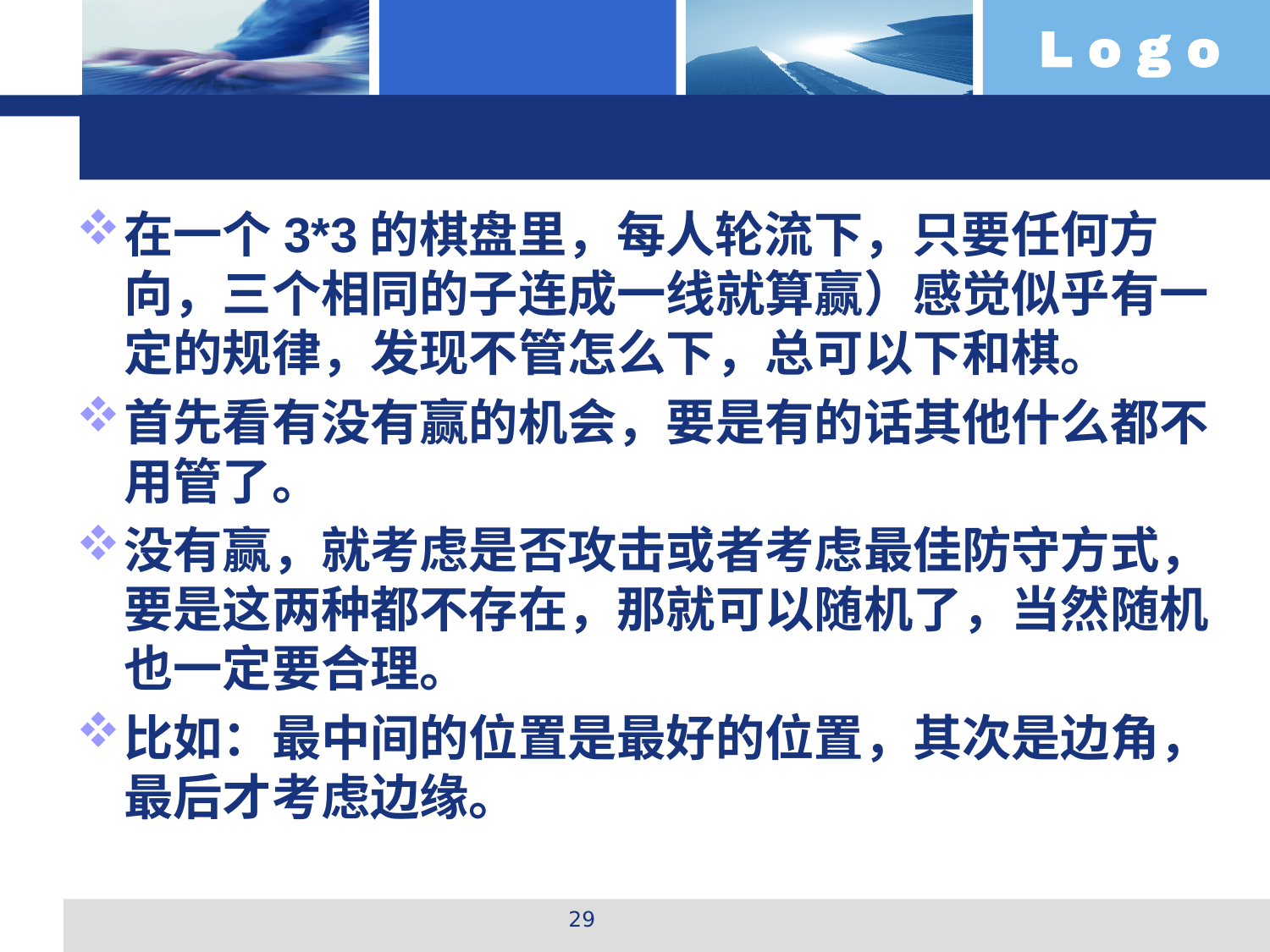

#
在一个3*3的棋盘里，每人轮流下，只要任何方向，三个相同的子连成一线就算赢）感觉似乎有一定的规律，发现不管怎么下，总可以下和棋。
首先看有没有赢的机会，要是有的话其他什么都不用管了。
没有赢，就考虑是否攻击或者考虑最佳防守方式，要是这两种都不存在，那就可以随机了，当然随机也一定要合理。
比如：最中间的位置是最好的位置，其次是边角，最后才考虑边缘。
29